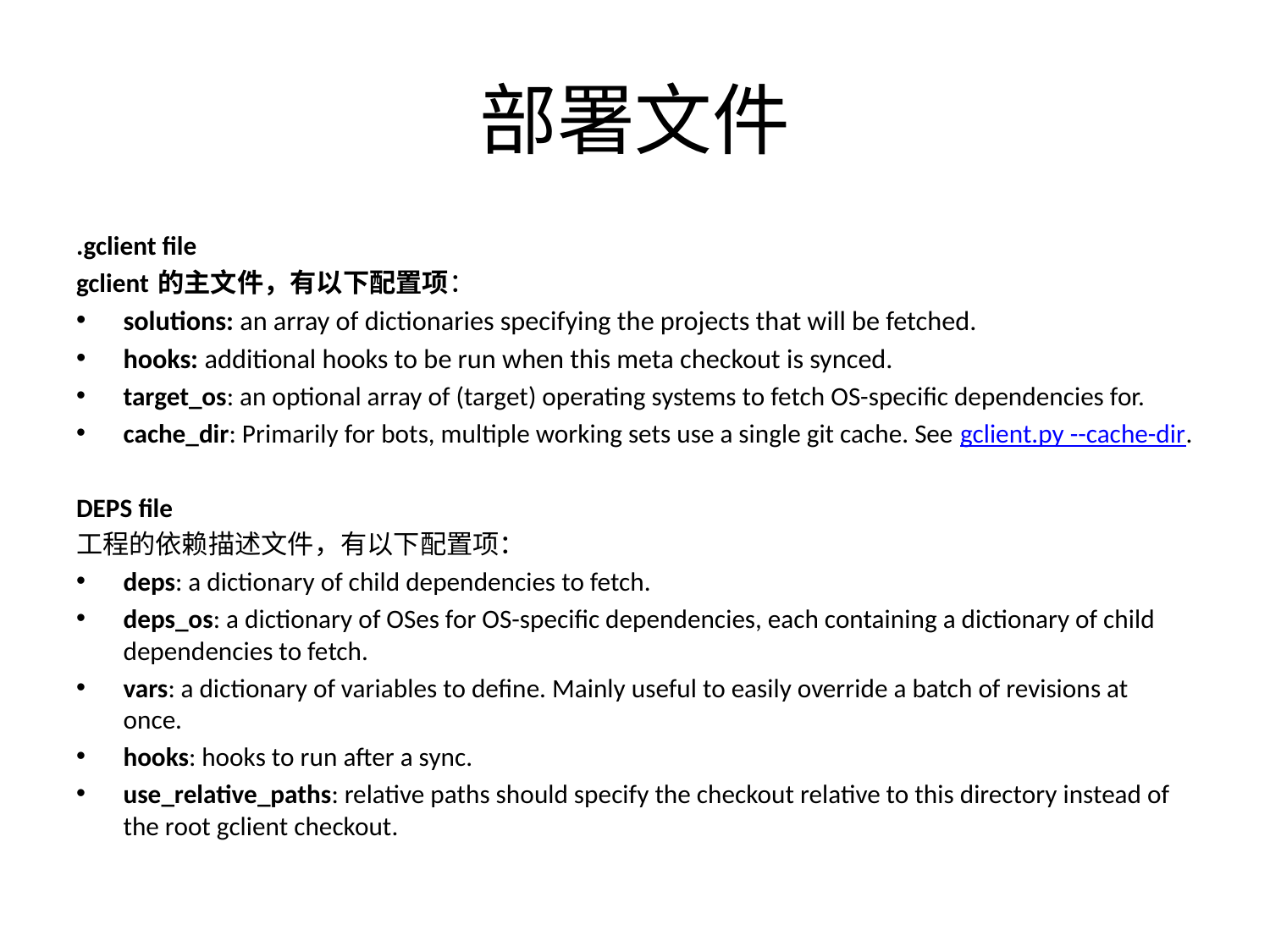

# 部署文件
.gclient file
gclient 的主文件，有以下配置项：
solutions: an array of dictionaries specifying the projects that will be fetched.
hooks: additional hooks to be run when this meta checkout is synced.
target_os: an optional array of (target) operating systems to fetch OS-specific dependencies for.
cache_dir: Primarily for bots, multiple working sets use a single git cache. See gclient.py --cache-dir.

DEPS file
工程的依赖描述文件，有以下配置项：
deps: a dictionary of child dependencies to fetch.
deps_os: a dictionary of OSes for OS-specific dependencies, each containing a dictionary of child dependencies to fetch.
vars: a dictionary of variables to define. Mainly useful to easily override a batch of revisions at once.
hooks: hooks to run after a sync.
use_relative_paths: relative paths should specify the checkout relative to this directory instead of the root gclient checkout.